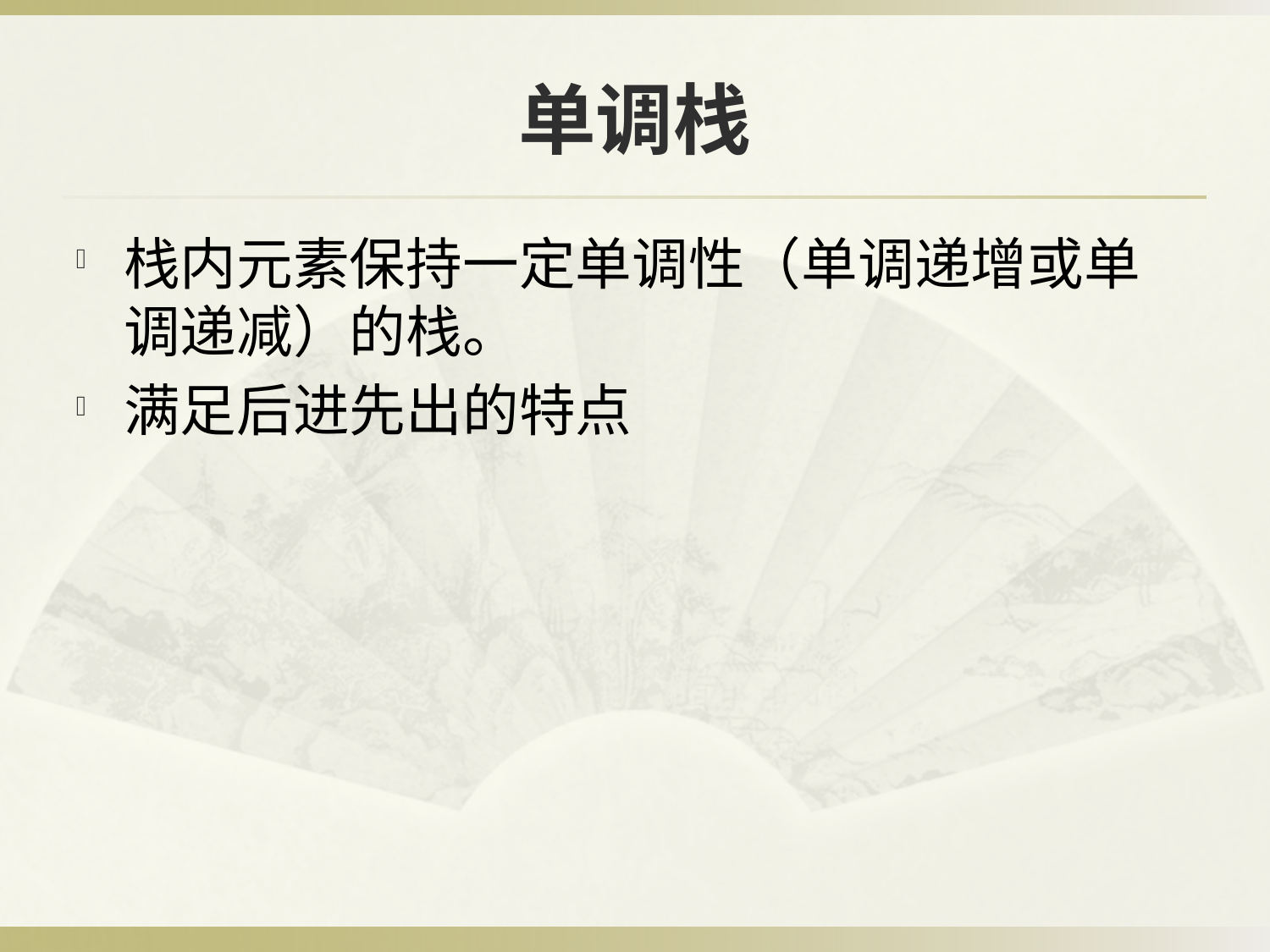

# 单调栈
栈内元素保持一定单调性（单调递增或单调递减）的栈。
满足后进先出的特点